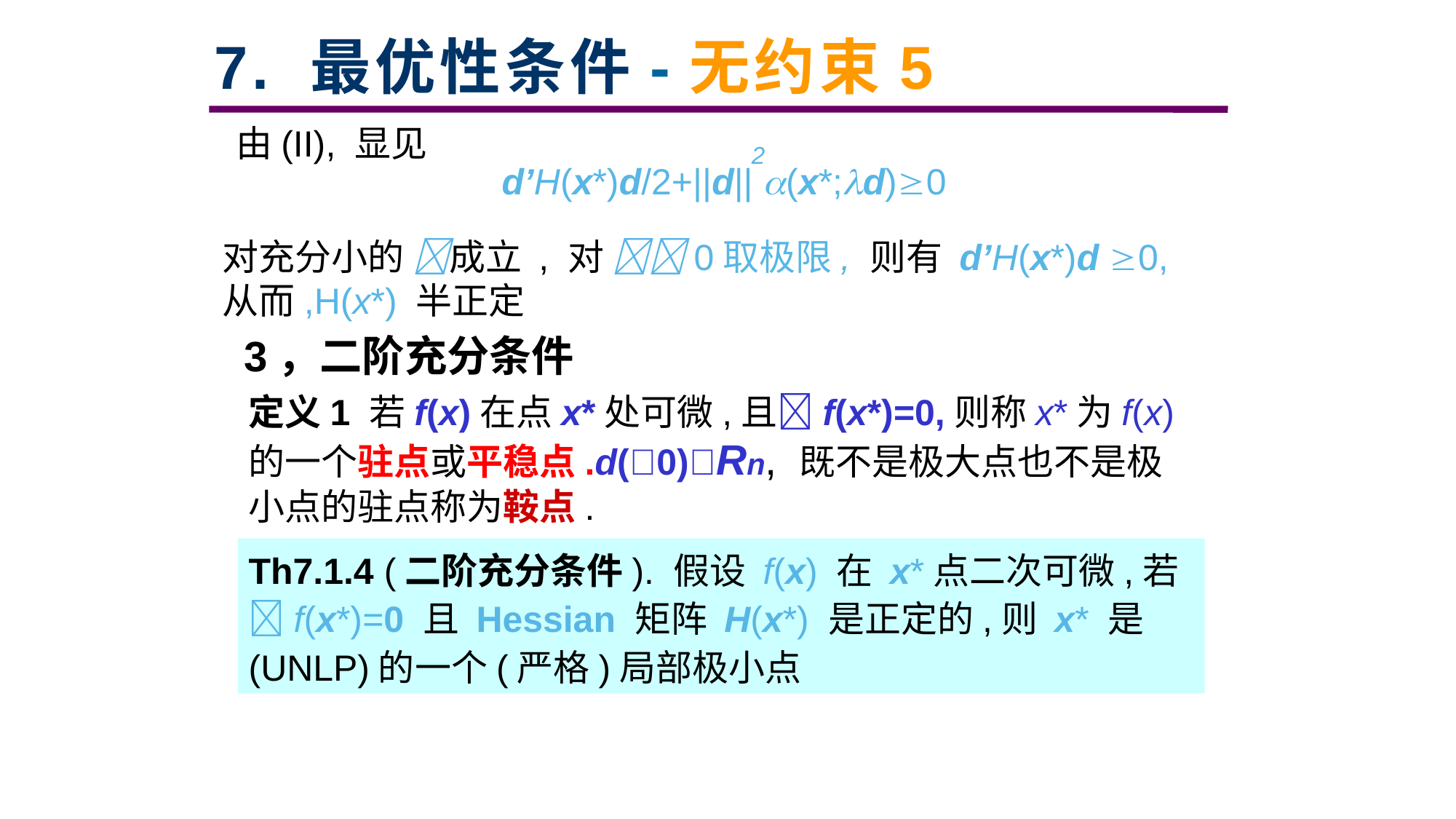

# 7. 最优性条件-无约束5

由(II), 显见
    2
d’H(x*)d/2+||d|| α(x*;λd)≥0
对充分小的 λ成立 , 对 λ→0取极限, 则有 d’H(x*)d ≥0,
从而,H(x*) 半正定
3，二阶充分条件
定义1 若f(x)在点x*处可微,且∇f(x*)=0,则称x*为f(x)的一个驻点或平稳点.d(≠0)∈Rn, 既不是极大点也不是极小点的驻点称为鞍点.
Th7.1.4 (二阶充分条件). 假设 f(x) 在 x*点二次可微,若 ∇f(x*)=0 且 Hessian 矩阵 H(x*) 是正定的,则 x* 是(UNLP)的一个(严格)局部极小点